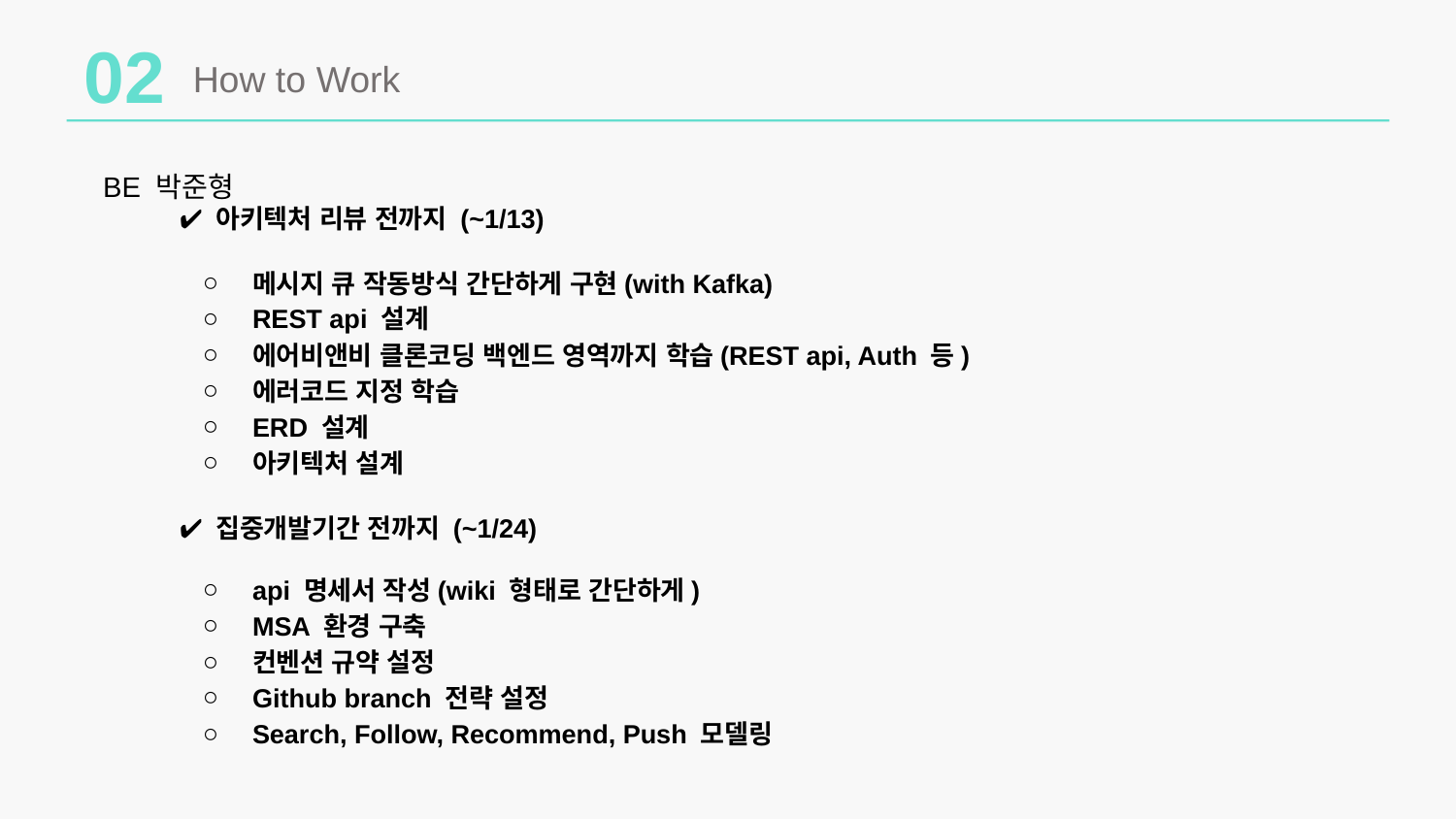

02
How to Work

BE 박준형
✔️ 아키텍처 리뷰 전까지 (~1/13)
메시지 큐 작동방식 간단하게 구현(with Kafka)
REST api 설계
에어비앤비 클론코딩 백엔드 영역까지 학습(REST api, Auth 등)
에러코드 지정 학습
ERD 설계
아키텍처 설계
✔️ 집중개발기간 전까지 (~1/24)
api 명세서 작성(wiki 형태로 간단하게)
MSA 환경 구축
컨벤션 규약 설정
Github branch 전략 설정
Search, Follow, Recommend, Push 모델링